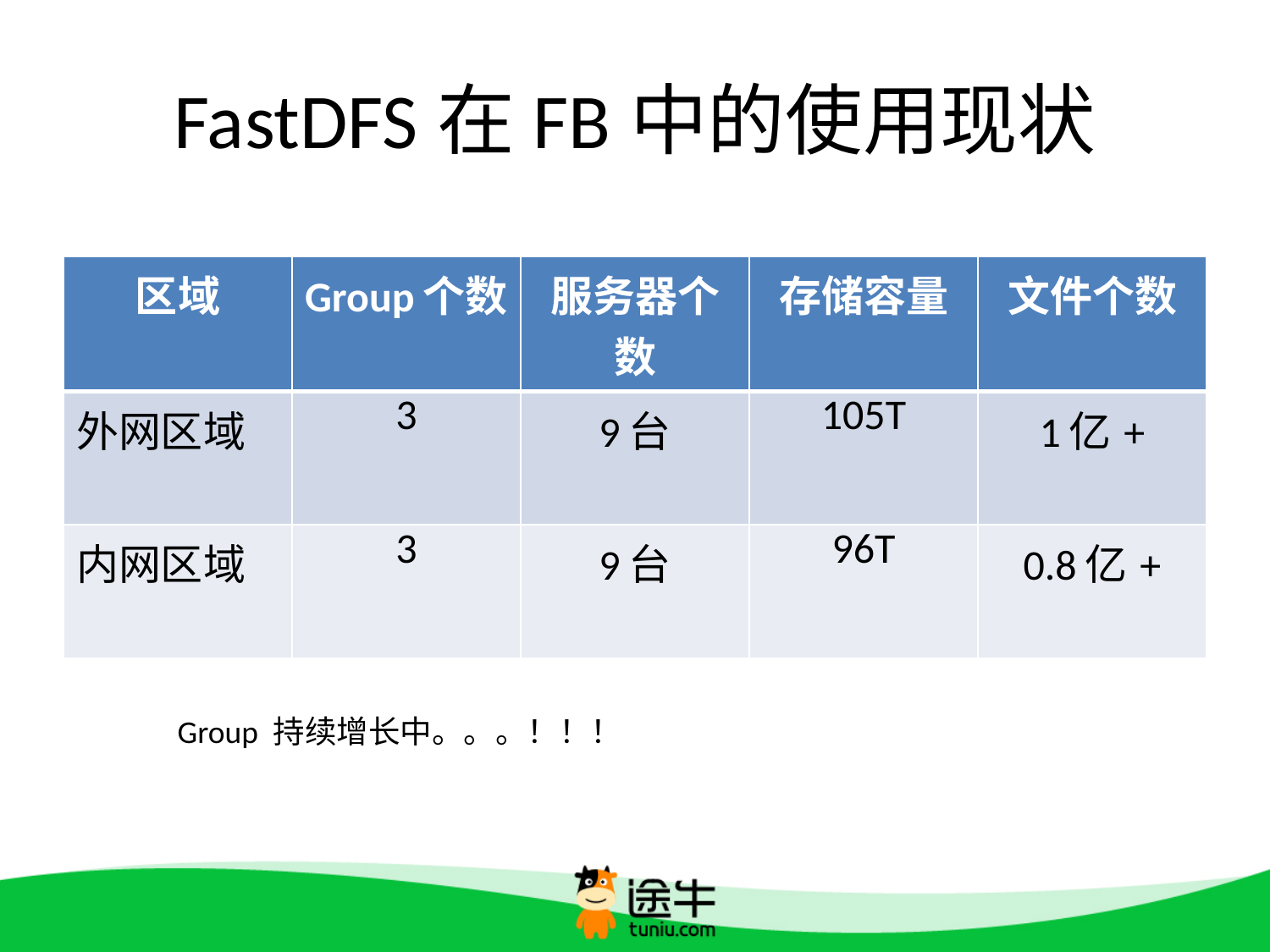

# FastDFS在FB中的使用现状
| 区域 | Group个数 | 服务器个数 | 存储容量 | 文件个数 |
| --- | --- | --- | --- | --- |
| 外网区域 | 3 | 9台 | 105T | 1亿+ |
| 内网区域 | 3 | 9台 | 96T | 0.8亿+ |
Group 持续增长中。。。！！！